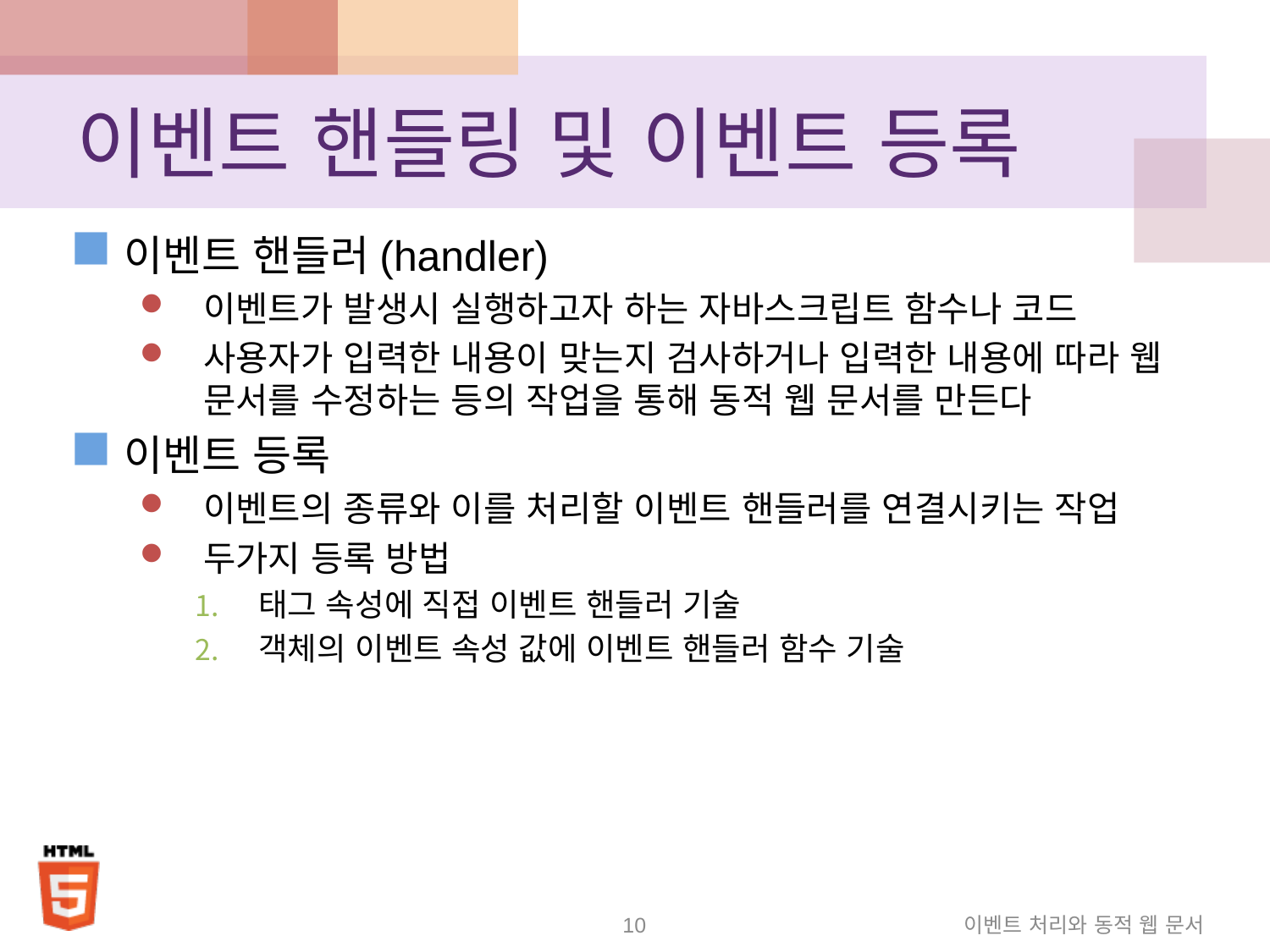

# 이벤트 핸들링 및 이벤트 등록
이벤트 핸들러(handler)
이벤트가 발생시 실행하고자 하는 자바스크립트 함수나 코드
사용자가 입력한 내용이 맞는지 검사하거나 입력한 내용에 따라 웹 문서를 수정하는 등의 작업을 통해 동적 웹 문서를 만든다
이벤트 등록
이벤트의 종류와 이를 처리할 이벤트 핸들러를 연결시키는 작업
두가지 등록 방법
태그 속성에 직접 이벤트 핸들러 기술
객체의 이벤트 속성 값에 이벤트 핸들러 함수 기술

10
이벤트 처리와 동적 웹 문서